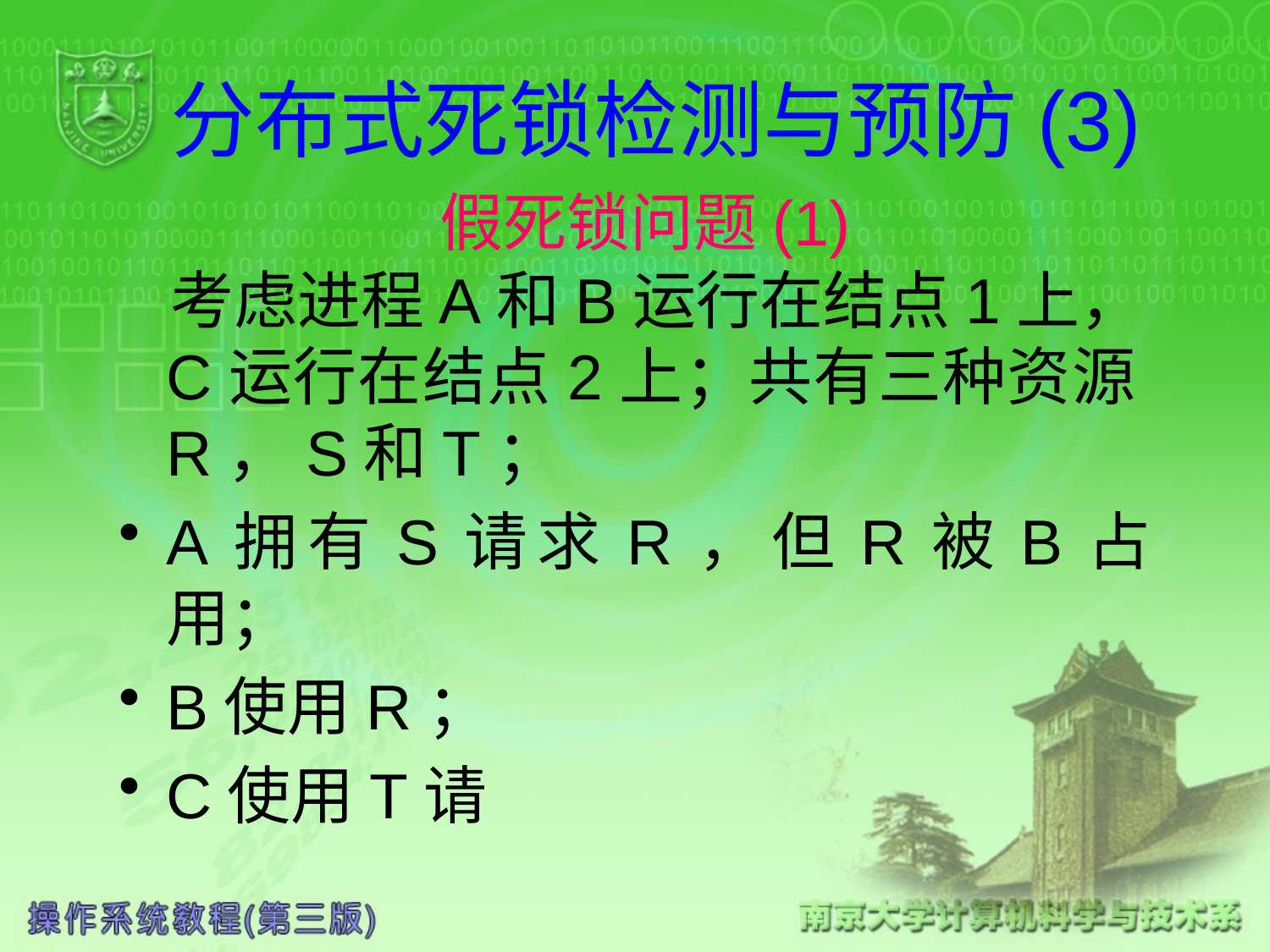

# 分布式死锁检测与预防(3) 假死锁问题(1)
   考虑进程A和B运行在结点1上，C运行在结点2上；共有三种资源R，S和T；
A拥有S请求R，但R被B占用；
B使用R；
C使用T请